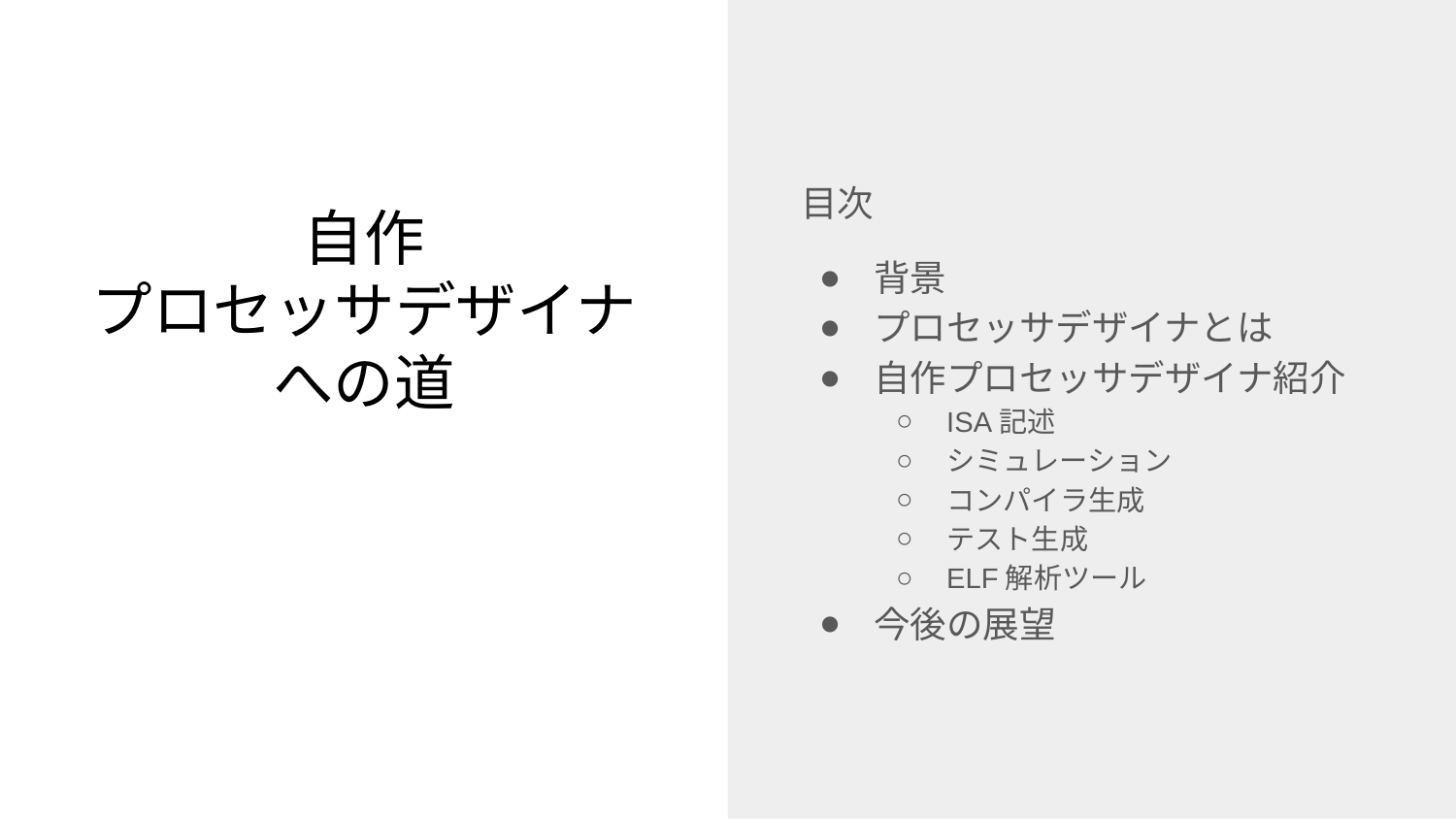

目次
背景
プロセッサデザイナとは
自作プロセッサデザイナ紹介
ISA記述
シミュレーション
コンパイラ生成
テスト生成
ELF解析ツール
今後の展望
# 自作
プロセッサデザイナ
への道